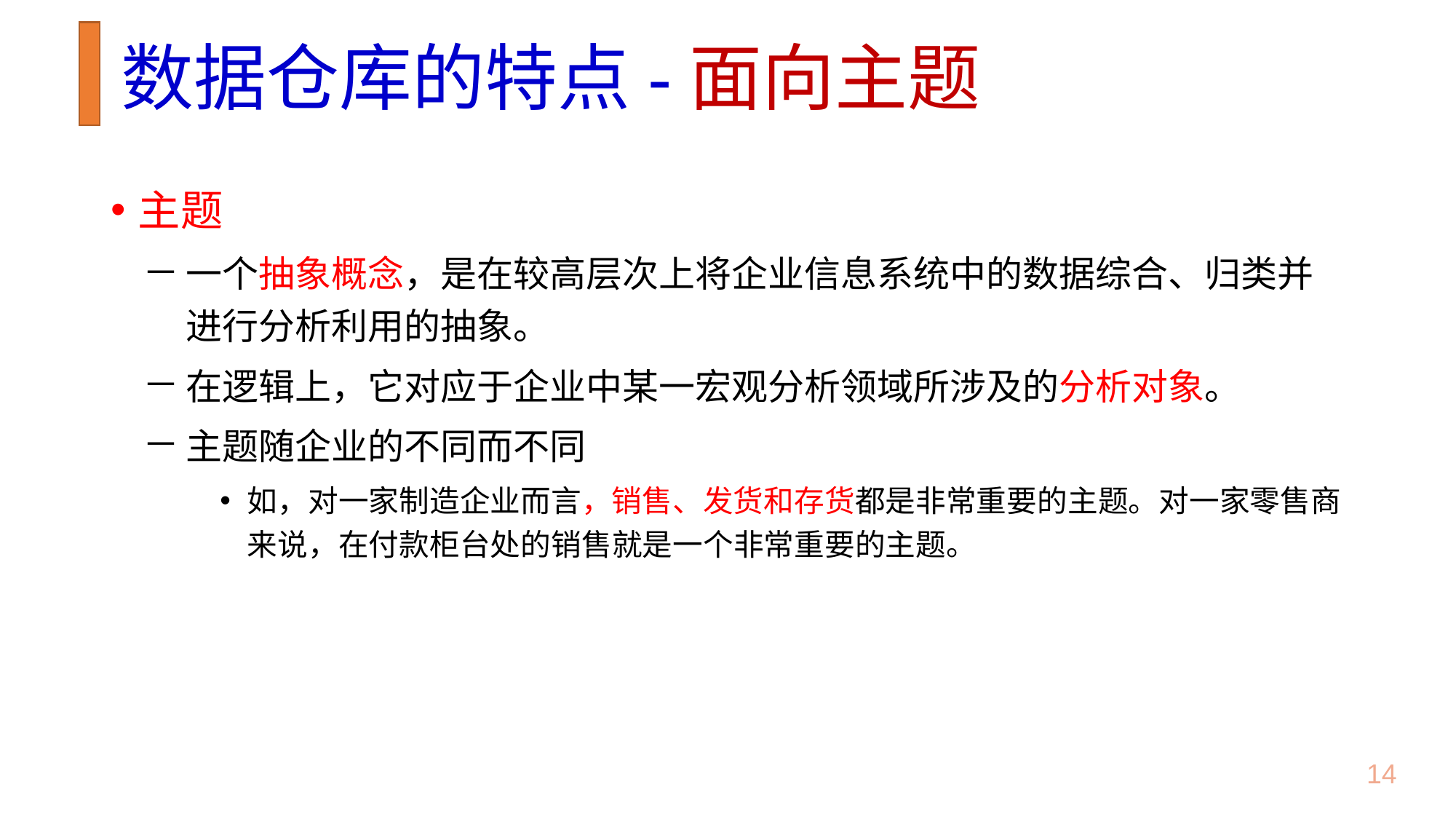

# 数据仓库的特点-面向主题
主题
一个抽象概念，是在较高层次上将企业信息系统中的数据综合、归类并进行分析利用的抽象。
在逻辑上，它对应于企业中某一宏观分析领域所涉及的分析对象。
主题随企业的不同而不同
如，对一家制造企业而言，销售、发货和存货都是非常重要的主题。对一家零售商来说，在付款柜台处的销售就是一个非常重要的主题。
14